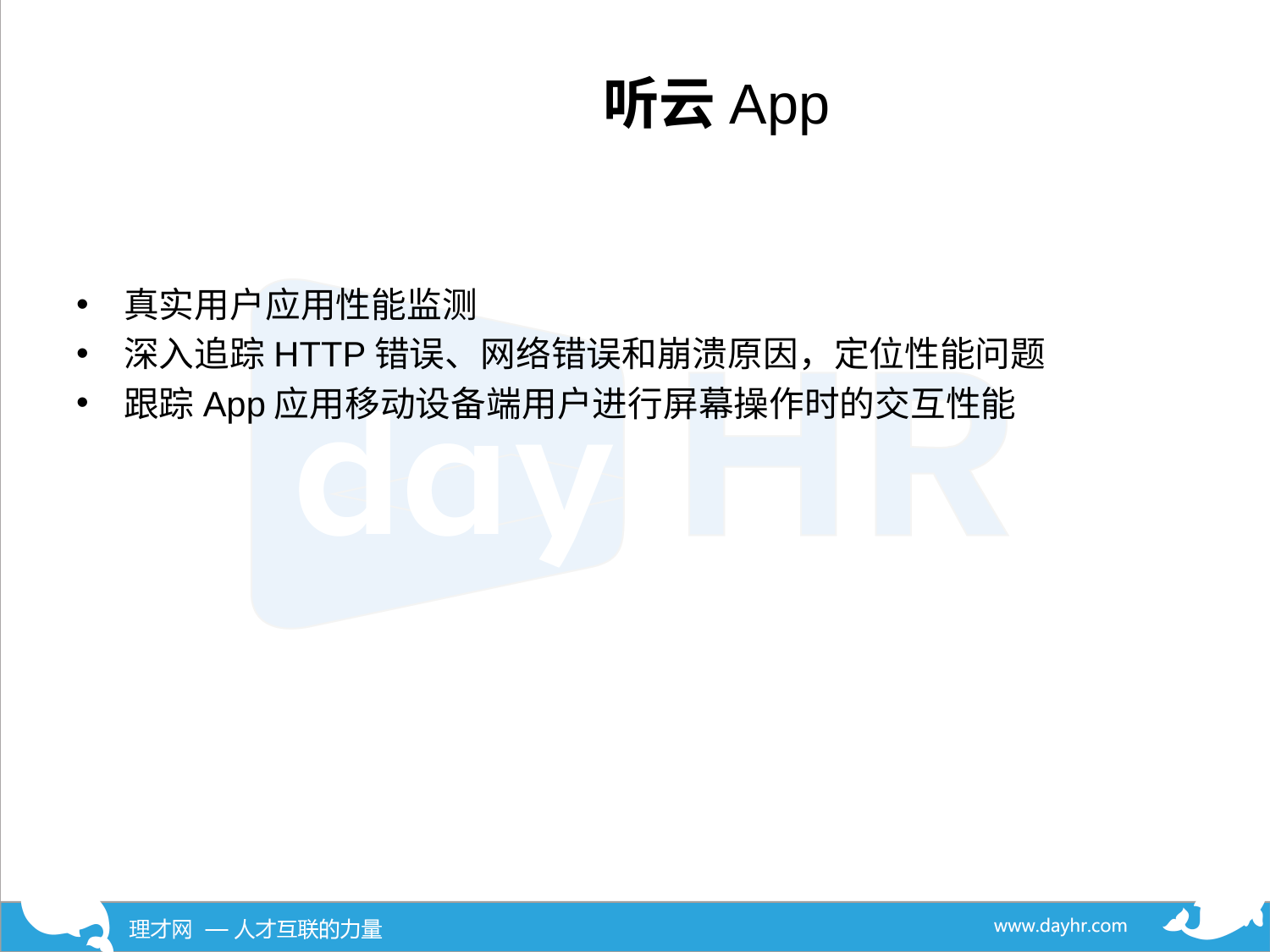

# 听云App
真实用户应用性能监测
深入追踪HTTP错误、网络错误和崩溃原因，定位性能问题
跟踪App应用移动设备端用户进行屏幕操作时的交互性能